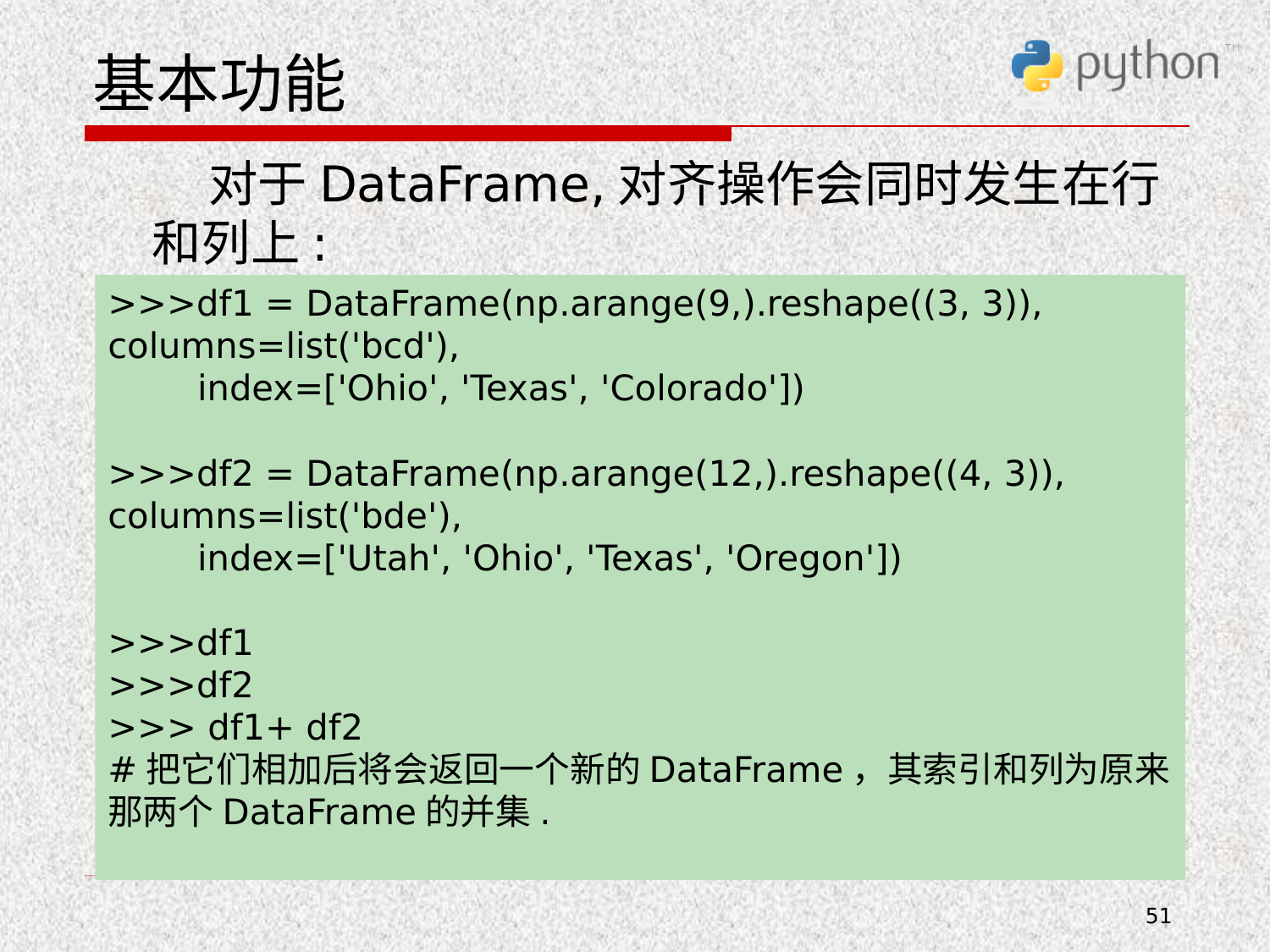

# 基本功能
          对于DataFrame,对齐操作会同时发生在行和列上:

>>>df1 = DataFrame(np.arange(9,).reshape((3, 3)), columns=list('bcd'),
        index=['Ohio', 'Texas', 'Colorado'])

>>>df2 = DataFrame(np.arange(12,).reshape((4, 3)), columns=list('bde'),
        index=['Utah', 'Ohio', 'Texas', 'Oregon'])

>>>df1
>>>df2
>>> df1+ df2
#把它们相加后将会返回一个新的DataFrame，其索引和列为原来那两个DataFrame的并集.

51